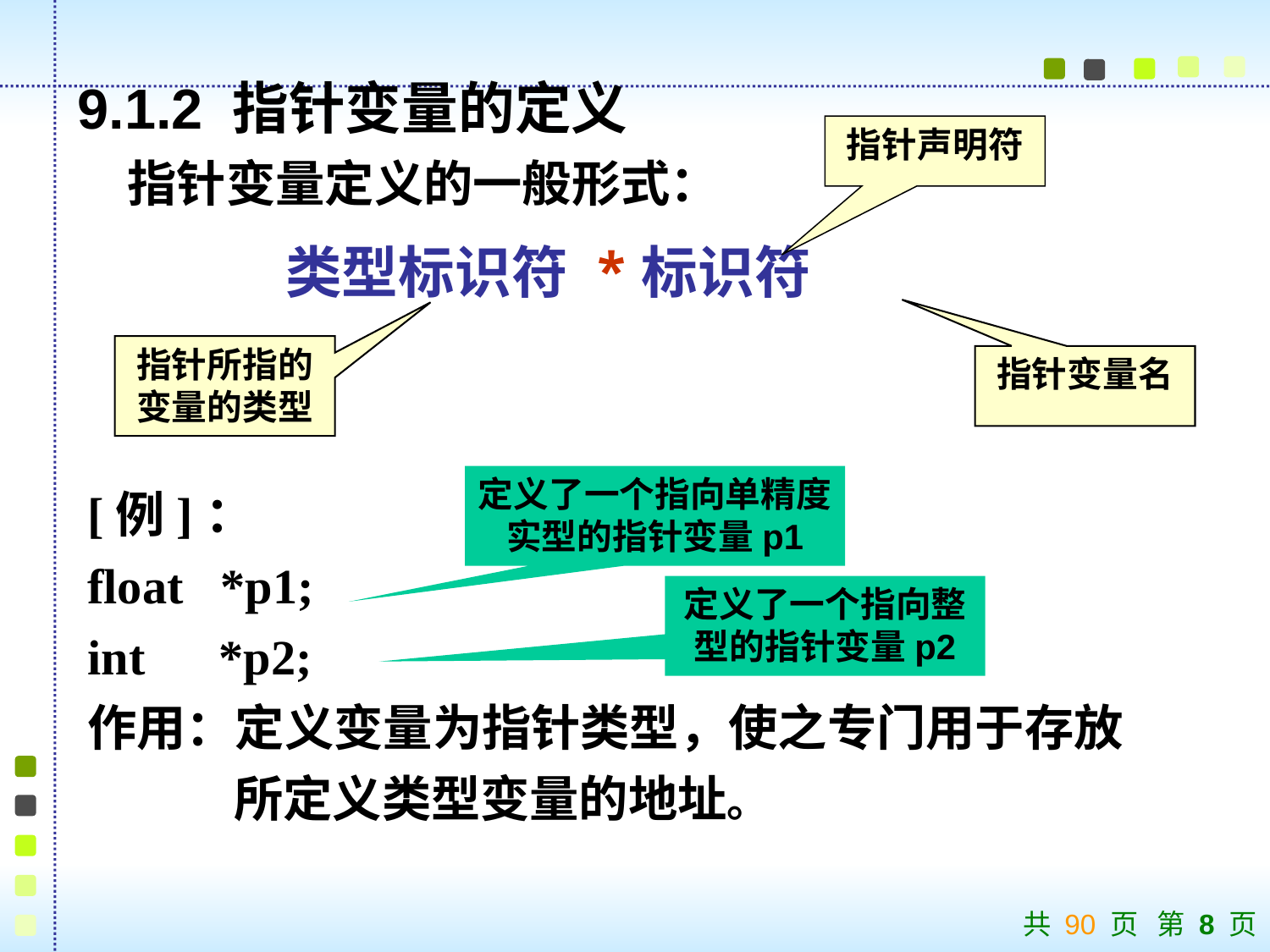

# 9.1.2 指针变量的定义
指针声明符
指针变量定义的一般形式：
             类型标识符 *标识符
指针所指的变量的类型
指针变量名
[例]：
float   *p1;
int      *p2;
作用：定义变量为指针类型，使之专门用于存放
            所定义类型变量的地址。
定义了一个指向单精度实型的指针变量p1
定义了一个指向整型的指针变量p2
共 90 页   第 8 页